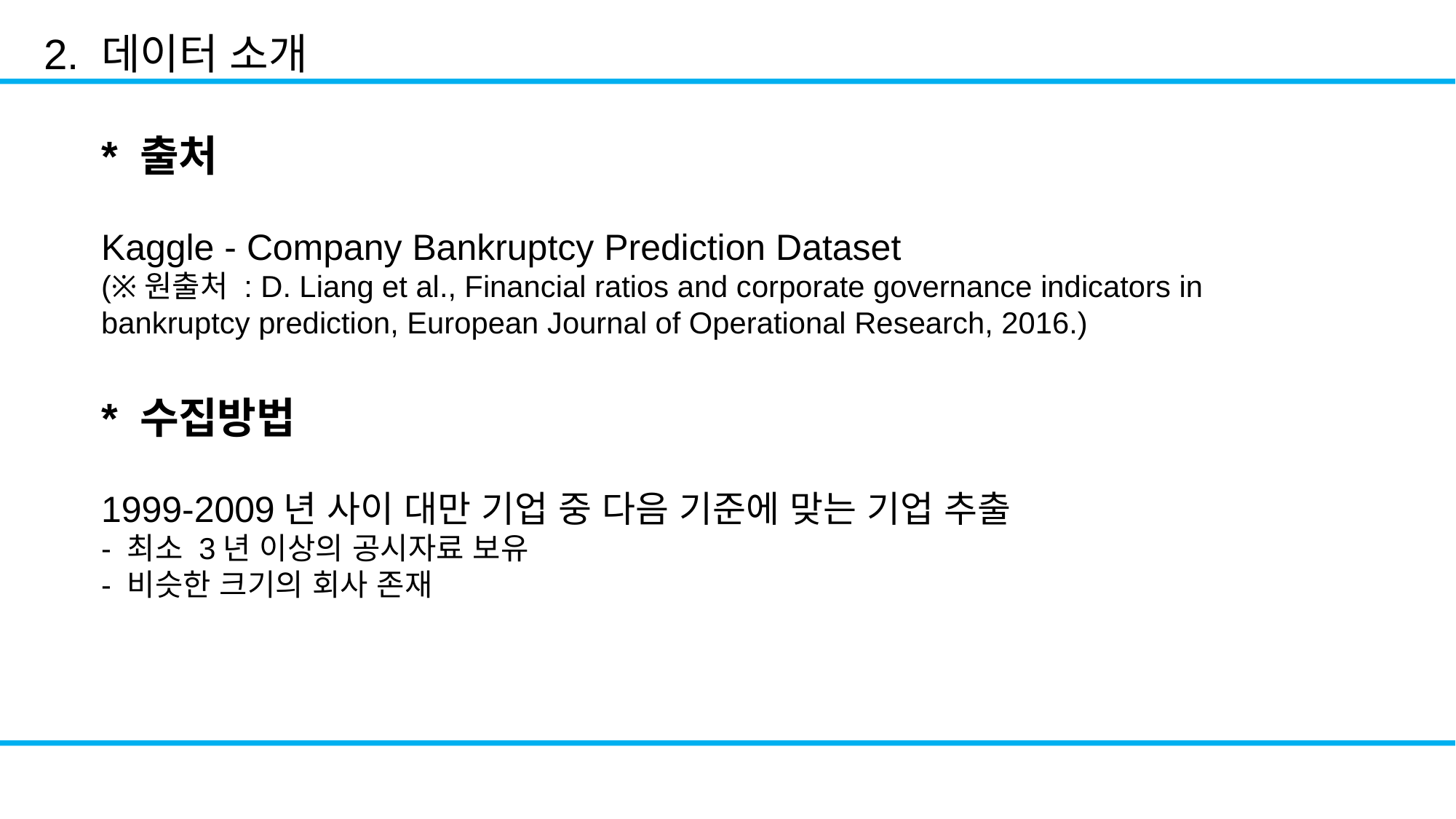

2. 데이터 소개

* 출처

Kaggle - Company Bankruptcy Prediction Dataset
(※원출처 : D. Liang et al., Financial ratios and corporate governance indicators in bankruptcy prediction, European Journal of Operational Research, 2016.)

* 수집방법

1999-2009년 사이 대만 기업 중 다음 기준에 맞는 기업 추출
- 최소 3년 이상의 공시자료 보유
- 비슷한 크기의 회사 존재